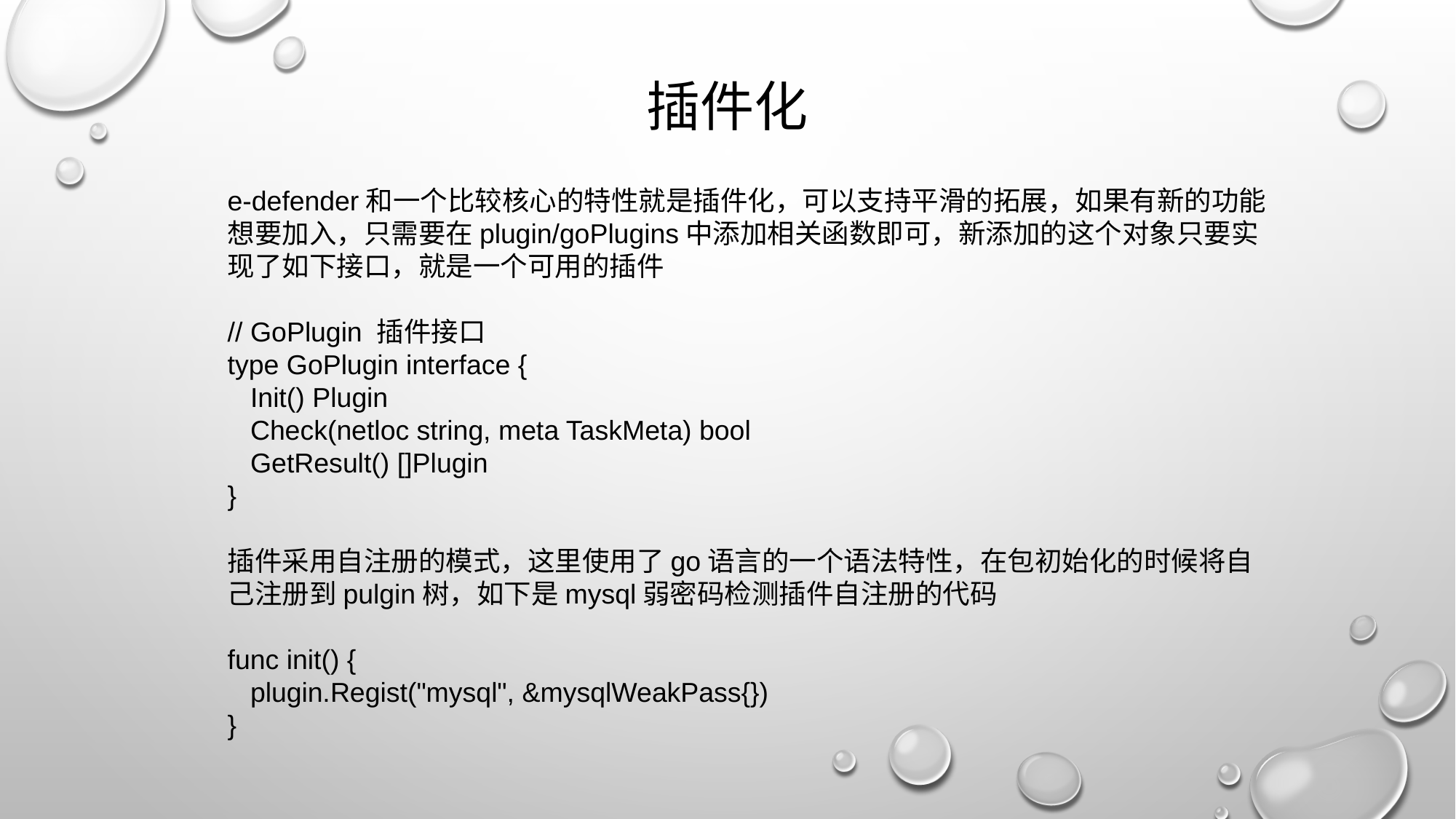

# 插件化
e-defender和一个比较核心的特性就是插件化，可以支持平滑的拓展，如果有新的功能想要加入，只需要在plugin/goPlugins中添加相关函数即可，新添加的这个对象只要实现了如下接口，就是一个可用的插件

// GoPlugin 插件接口
type GoPlugin interface {
   Init() Plugin
   Check(netloc string, meta TaskMeta) bool
   GetResult() []Plugin
}

插件采用自注册的模式，这里使用了go语言的一个语法特性，在包初始化的时候将自己注册到pulgin树，如下是mysql弱密码检测插件自注册的代码

func init() {
   plugin.Regist("mysql", &mysqlWeakPass{})
}